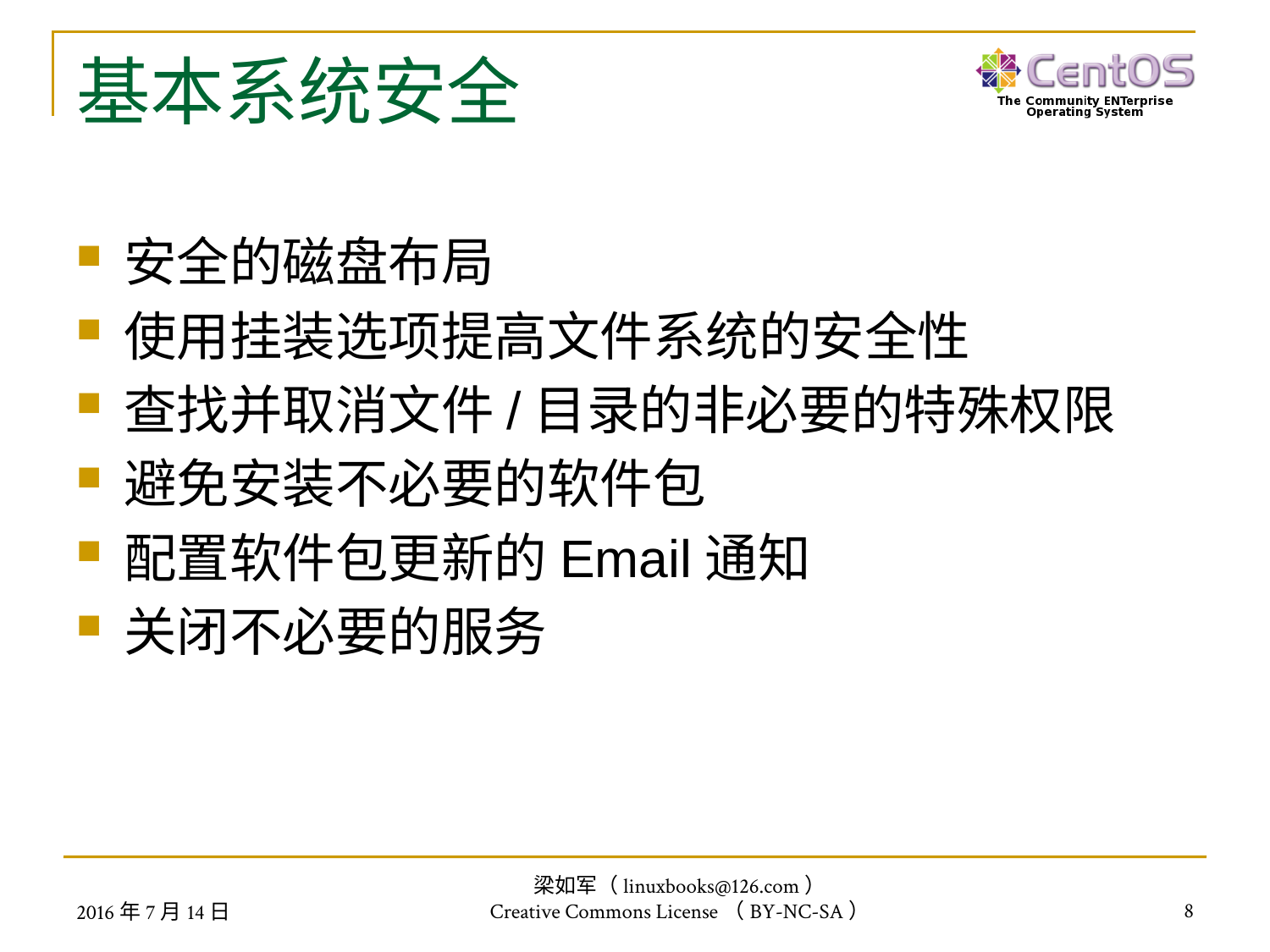

# 基本系统安全
安全的磁盘布局
使用挂装选项提高文件系统的安全性
查找并取消文件/目录的非必要的特殊权限
避免安装不必要的软件包
配置软件包更新的Email通知
关闭不必要的服务

梁如军（linuxbooks@126.com）
Creative Commons License（BY-NC-SA）
2016年7月14日
8